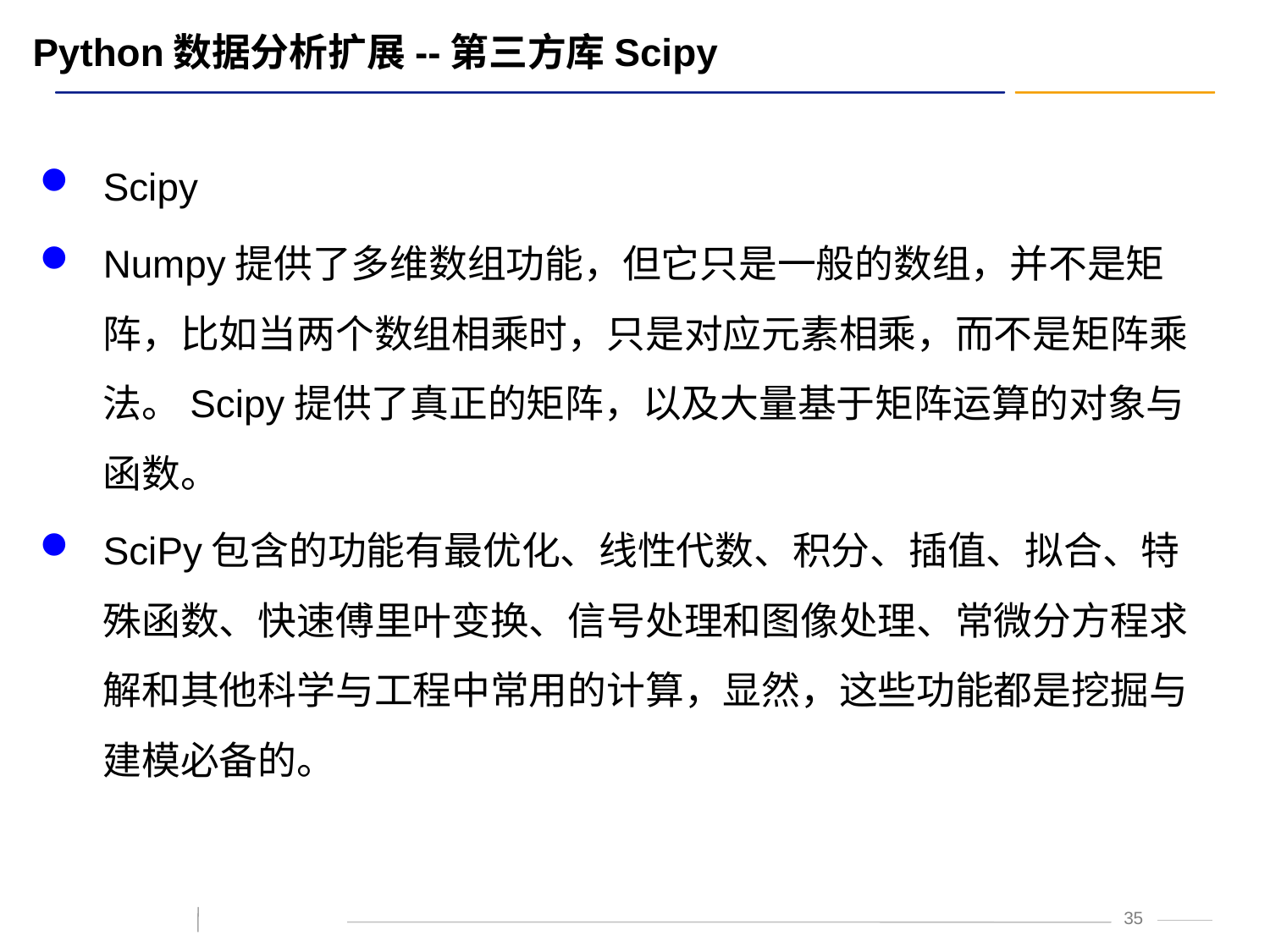

# Python数据分析扩展--第三方库Scipy

Scipy
Numpy提供了多维数组功能，但它只是一般的数组，并不是矩阵，比如当两个数组相乘时，只是对应元素相乘，而不是矩阵乘法。Scipy提供了真正的矩阵，以及大量基于矩阵运算的对象与函数。
SciPy包含的功能有最优化、线性代数、积分、插值、拟合、特殊函数、快速傅里叶变换、信号处理和图像处理、常微分方程求解和其他科学与工程中常用的计算，显然，这些功能都是挖掘与建模必备的。